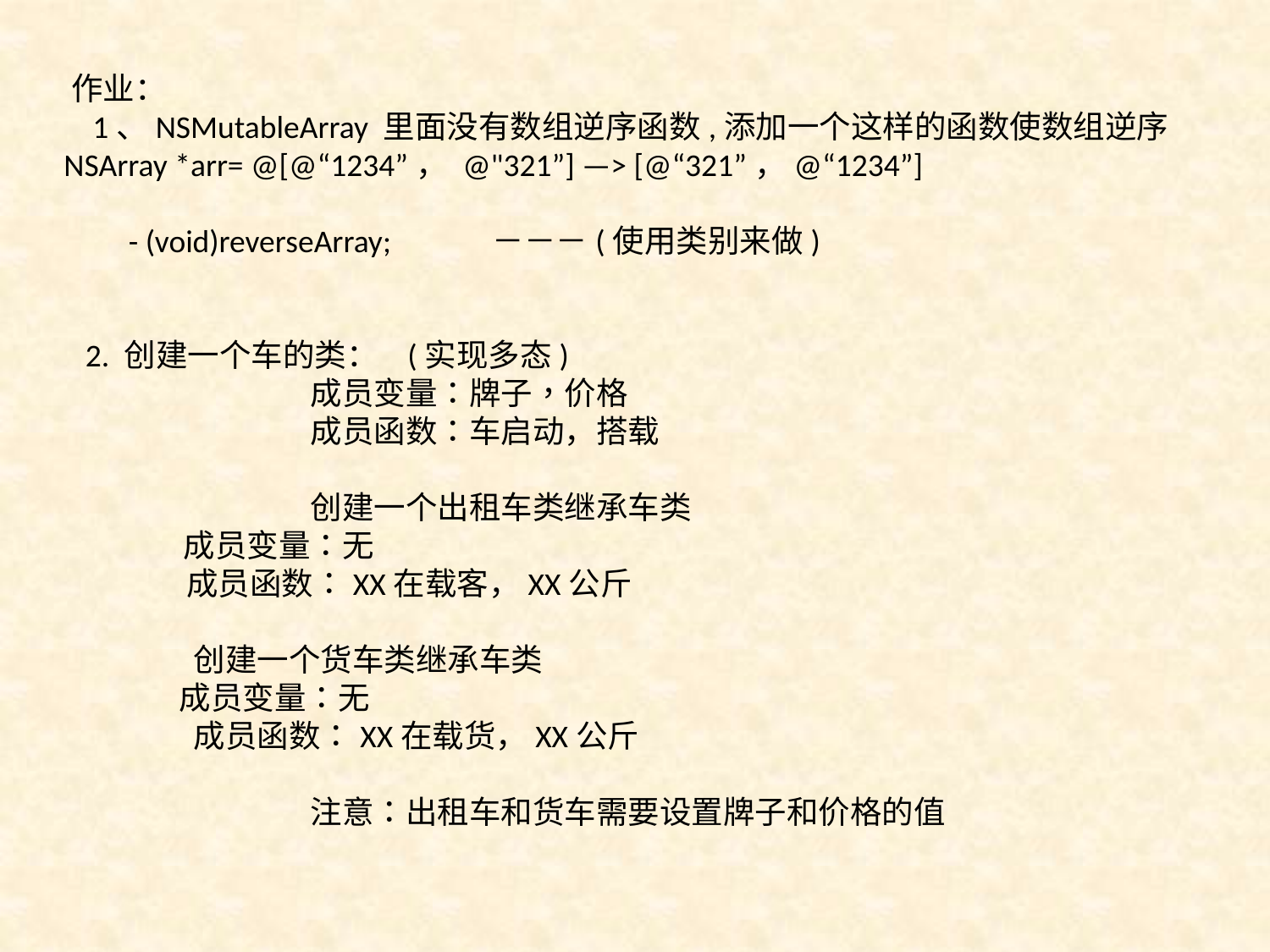

作业：
     1、NSMutableArray 里面没有数组逆序函数,添加一个这样的函数使数组逆序
 NSArray *arr= @[@“1234”， @"321”] —> [@“321”，@“1234”]

          - (void)reverseArray;             －－－(使用类别来做)

    2. 创建一个车的类：   (实现多态)
		成员变量：牌子，价格
		成员函数：车启动，搭载

		创建一个出租车类继承车类
         	成员变量：无
                 成员函数：XX在载客，XX公斤

                  创建一个货车类继承车类
                成员变量：无
                  成员函数：XX在载货，XX公斤

		注意：出租车和货车需要设置牌子和价格的值